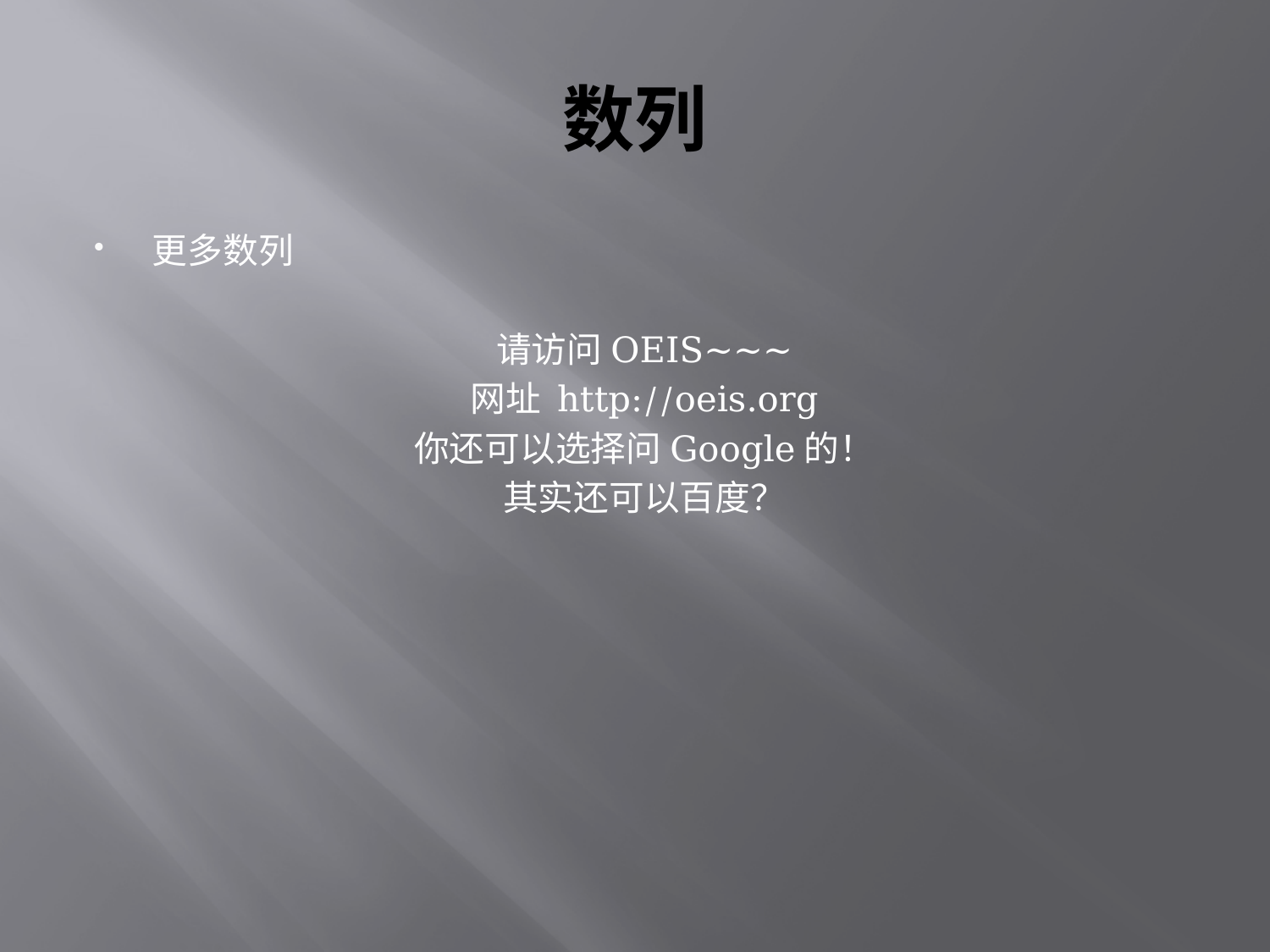

# 数列
更多数列

请访问OEIS~~~
网址 http://oeis.org
你还可以选择问Google的！
其实还可以百度？